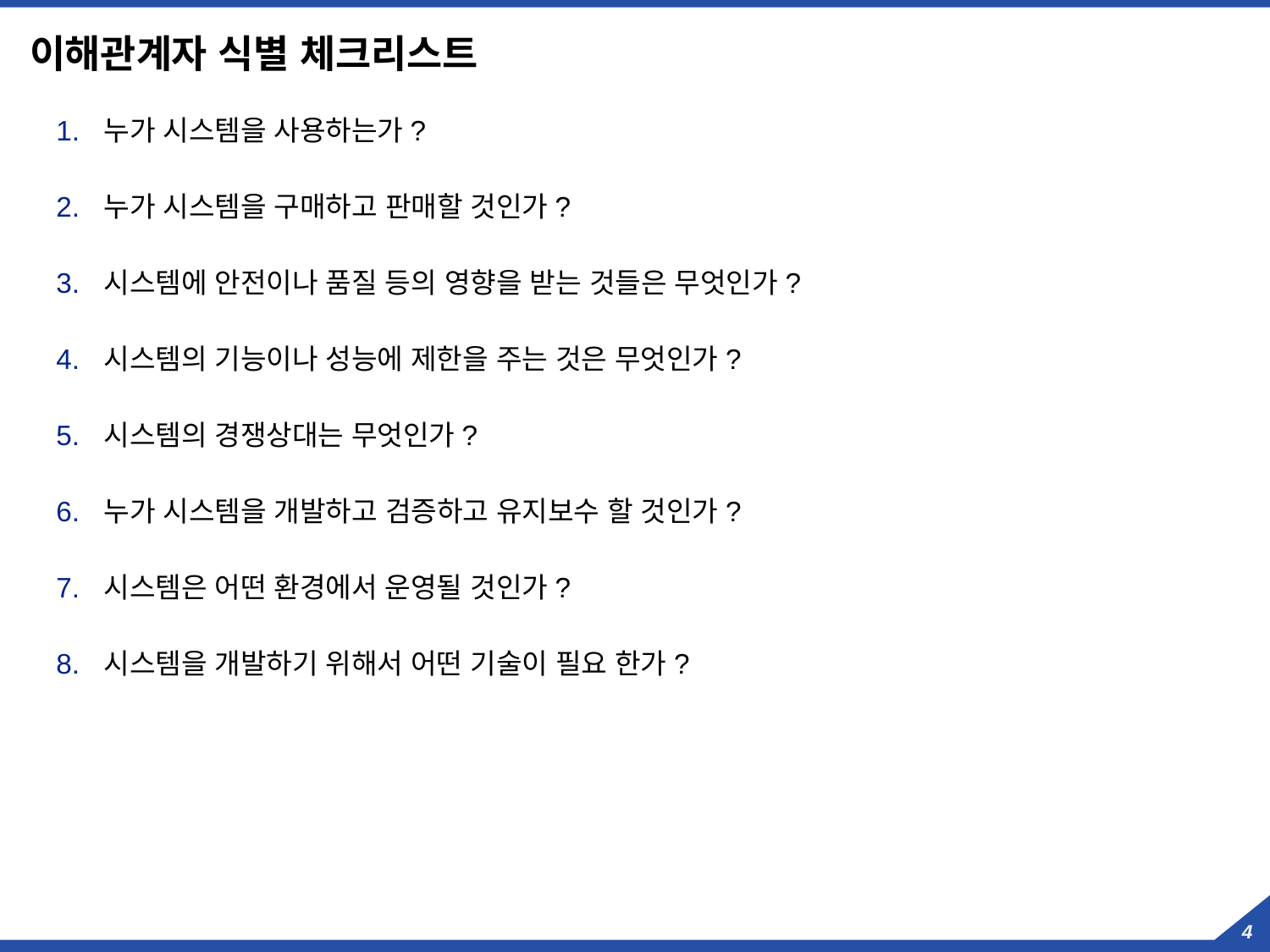

# 이해관계자 식별 체크리스트
누가 시스템을 사용하는가?
누가 시스템을 구매하고 판매할 것인가?
시스템에 안전이나 품질 등의 영향을 받는 것들은 무엇인가?
시스템의 기능이나 성능에 제한을 주는 것은 무엇인가?
시스템의 경쟁상대는 무엇인가?
누가 시스템을 개발하고 검증하고 유지보수 할 것인가?
시스템은 어떤 환경에서 운영될 것인가?
시스템을 개발하기 위해서 어떤 기술이 필요 한가?